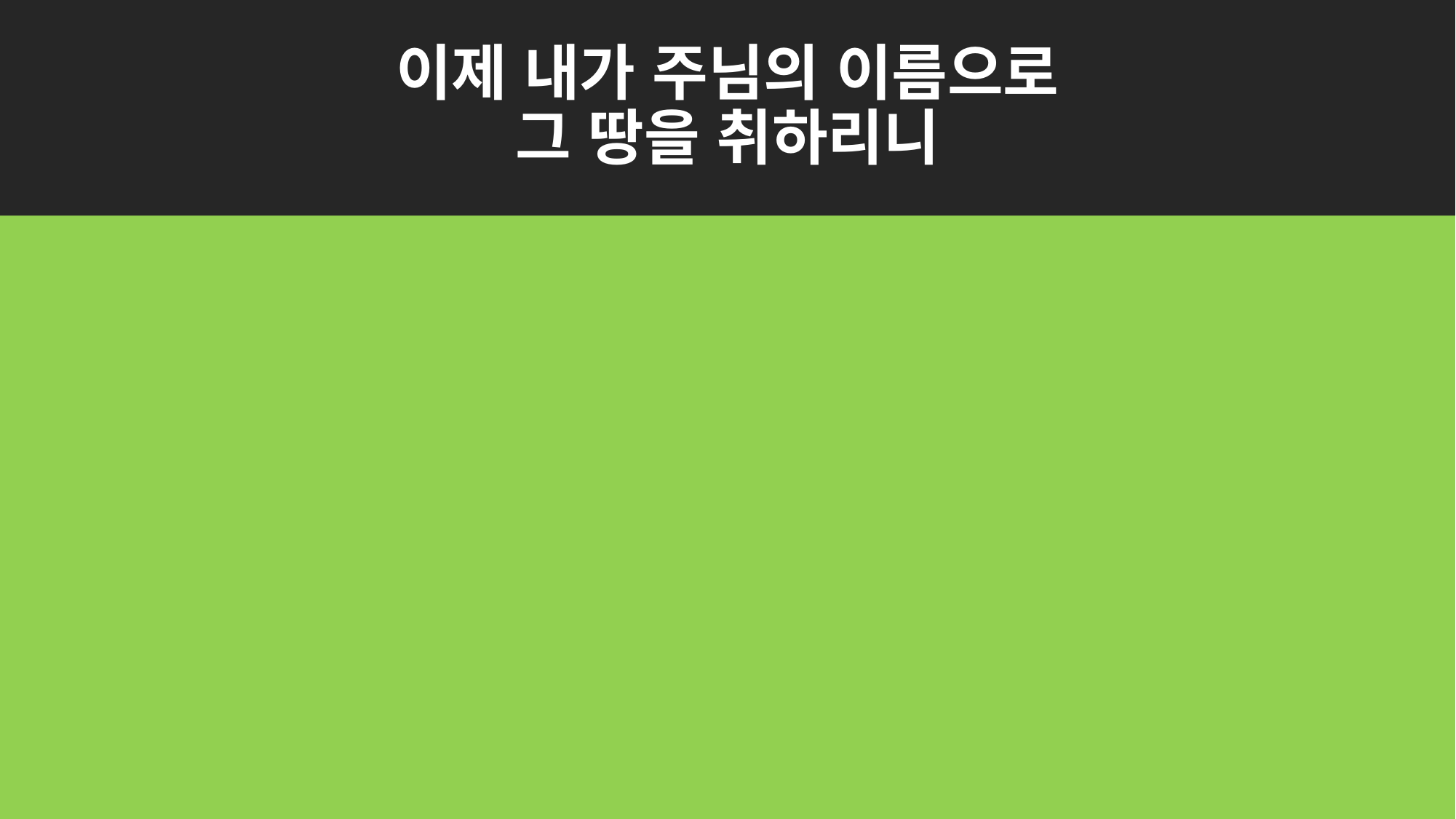

# 이제 내가 주님의 이름으로 그 땅을 취하리니